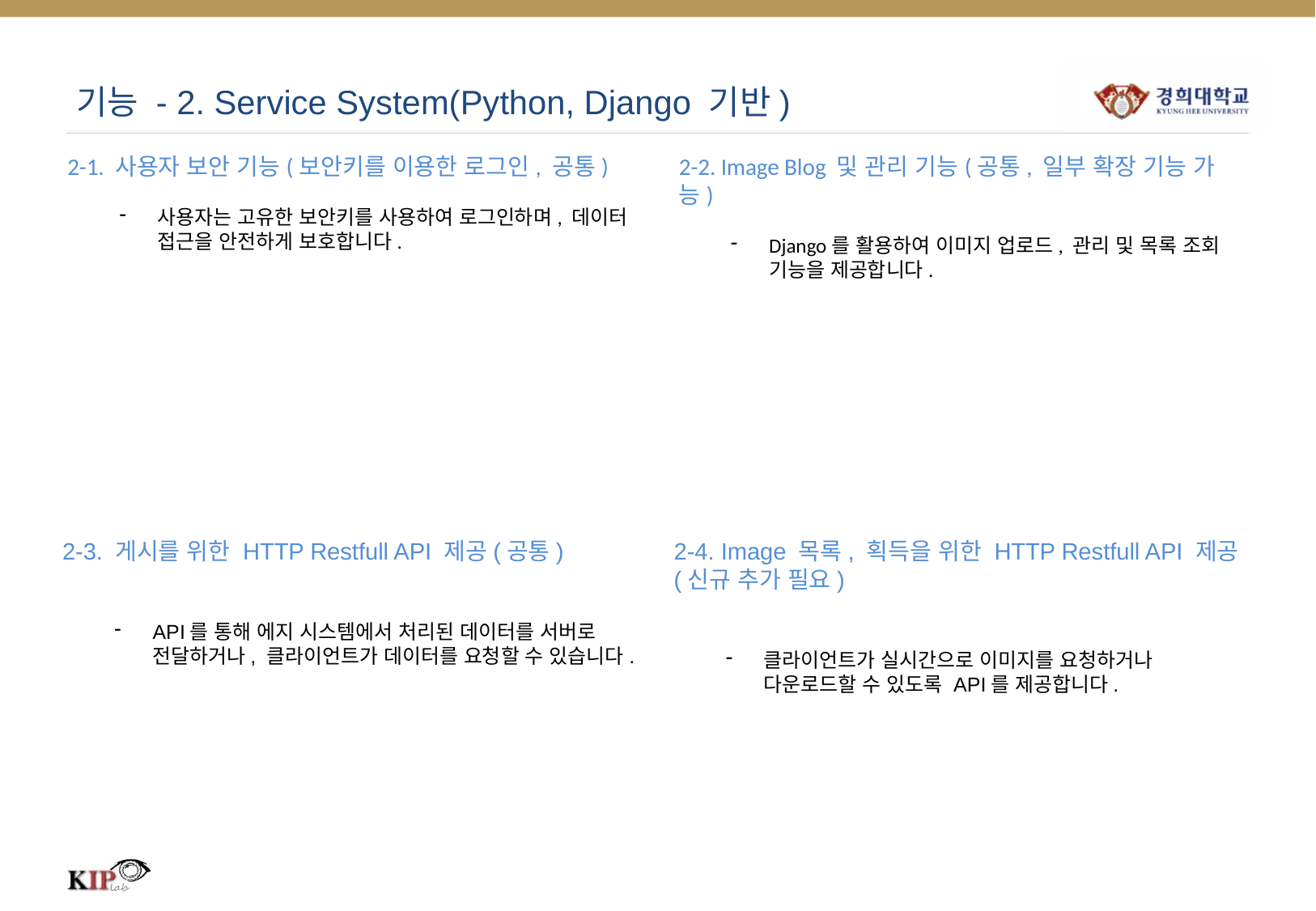

# 기능 - 2. Service System(Python, Django 기반)
2-1. 사용자 보안 기능(보안키를 이용한 로그인, 공통)
사용자는 고유한 보안키를 사용하여 로그인하며, 데이터 접근을 안전하게 보호합니다.

2-2. Image Blog 및 관리 기능(공통, 일부 확장 기능 가능)
Django를 활용하여 이미지 업로드, 관리 및 목록 조회 기능을 제공합니다.

2-3. 게시를 위한 HTTP Restfull API 제공(공통)

API를 통해 에지 시스템에서 처리된 데이터를 서버로 전달하거나, 클라이언트가 데이터를 요청할 수 있습니다.

2-4. Image 목록, 획득을 위한 HTTP Restfull API 제공(신규 추가 필요)

클라이언트가 실시간으로 이미지를 요청하거나 다운로드할 수 있도록 API를 제공합니다.